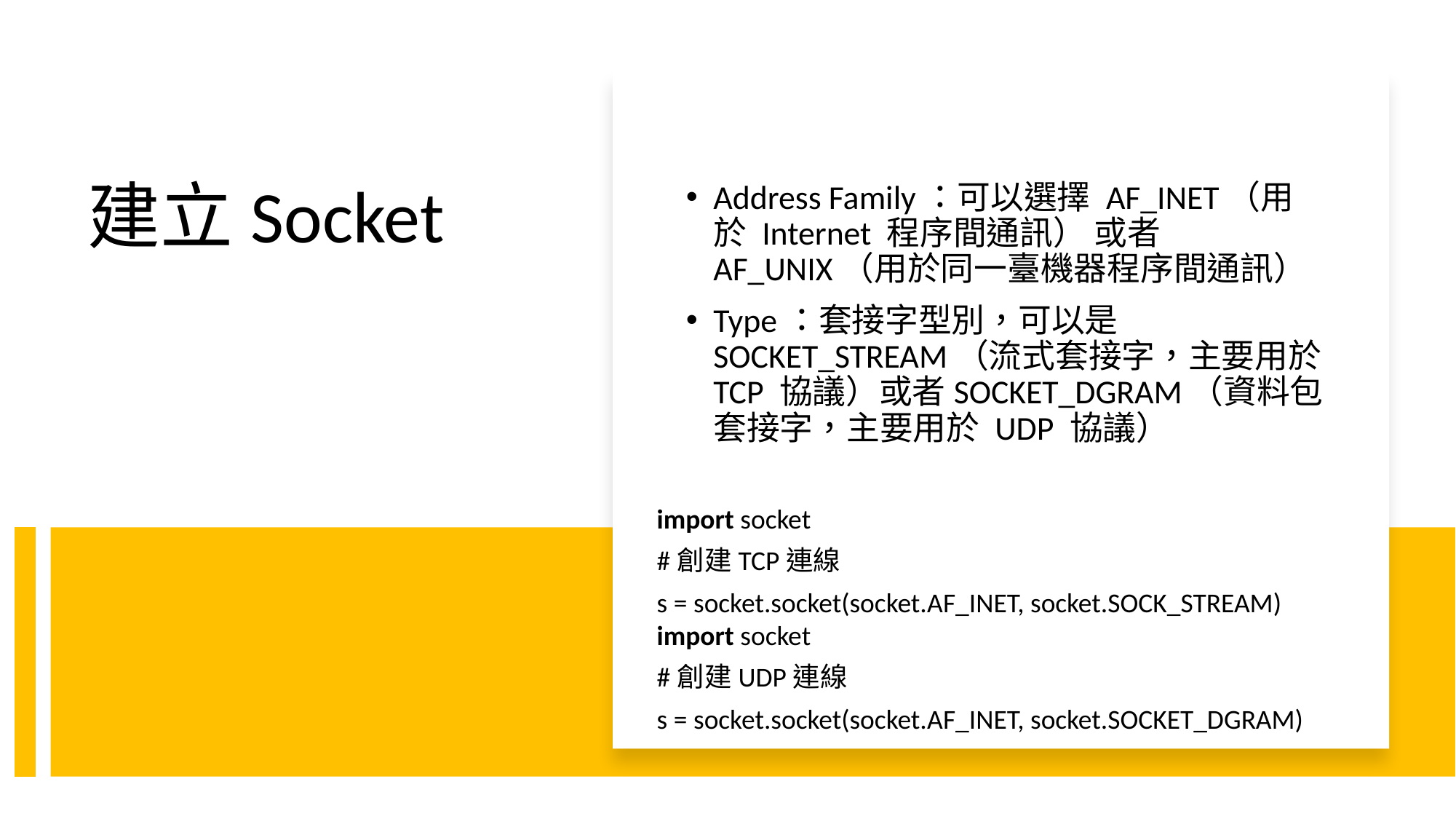

Address Family：可以選擇 AF_INET（用於 Internet 程序間通訊） 或者 AF_UNIX（用於同一臺機器程序間通訊）
Type：套接字型別，可以是 SOCKET_STREAM（流式套接字，主要用於 TCP 協議）或者SOCKET_DGRAM（資料包套接字，主要用於 UDP 協議）
# 建立Socket
import socket
#創建TCP連線
s = socket.socket(socket.AF_INET, socket.SOCK_STREAM)

import socket
#創建UDP連線
s = socket.socket(socket.AF_INET, socket.SOCKET_DGRAM)